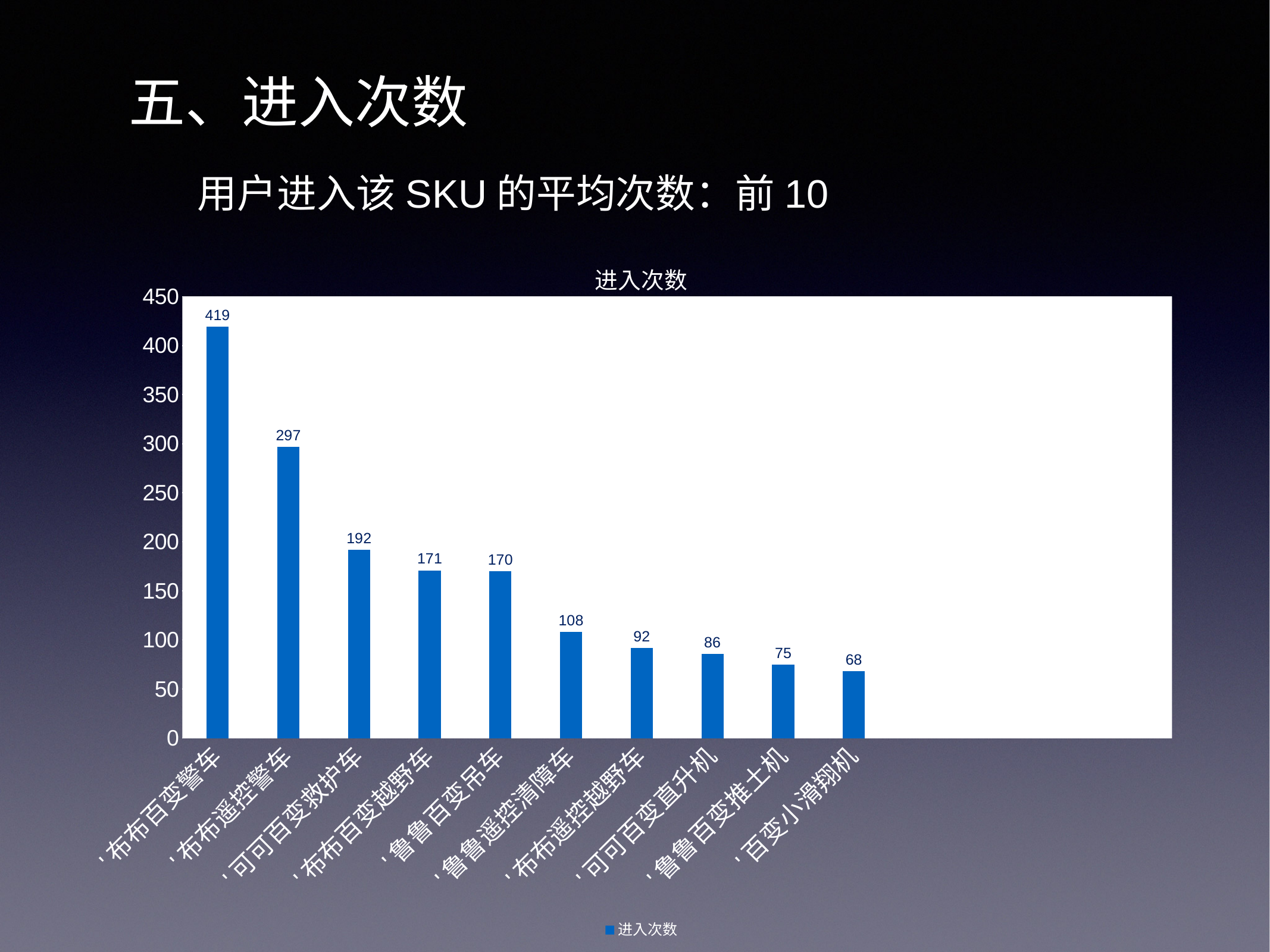

五、进入次数
用户进入该SKU的平均次数：前10

### Chart:

| Category | 进入次数 |
|---|---|
| '布布百变警车 | 419.0 |
| '布布遥控警车 | 297.0 |
| '可可百变救护车 | 192.0 |
| '布布百变越野车 | 171.0 |
| '鲁鲁百变吊车 | 170.0 |
| '鲁鲁遥控清障车 | 108.0 |
| '布布遥控越野车 | 92.0 |
| '可可百变直升机 | 86.0 |
| '鲁鲁百变推土机 | 75.0 |
| '百变小滑翔机 | 68.0 |